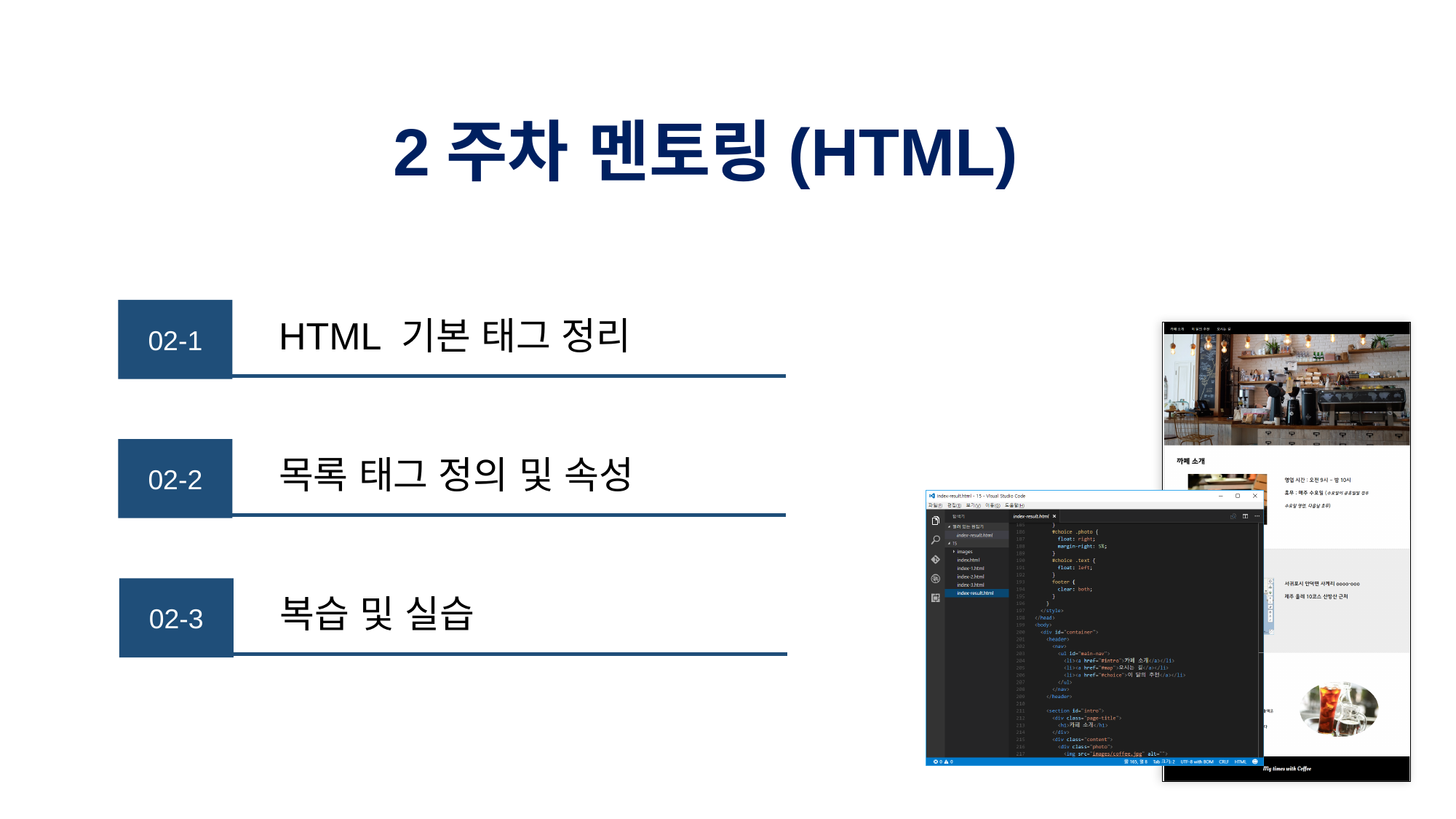

# 2주차 멘토링(HTML)
02-1

HTML 기본 태그 정리
02-2

목록 태그 정의 및 속성
02-3

복습 및 실습